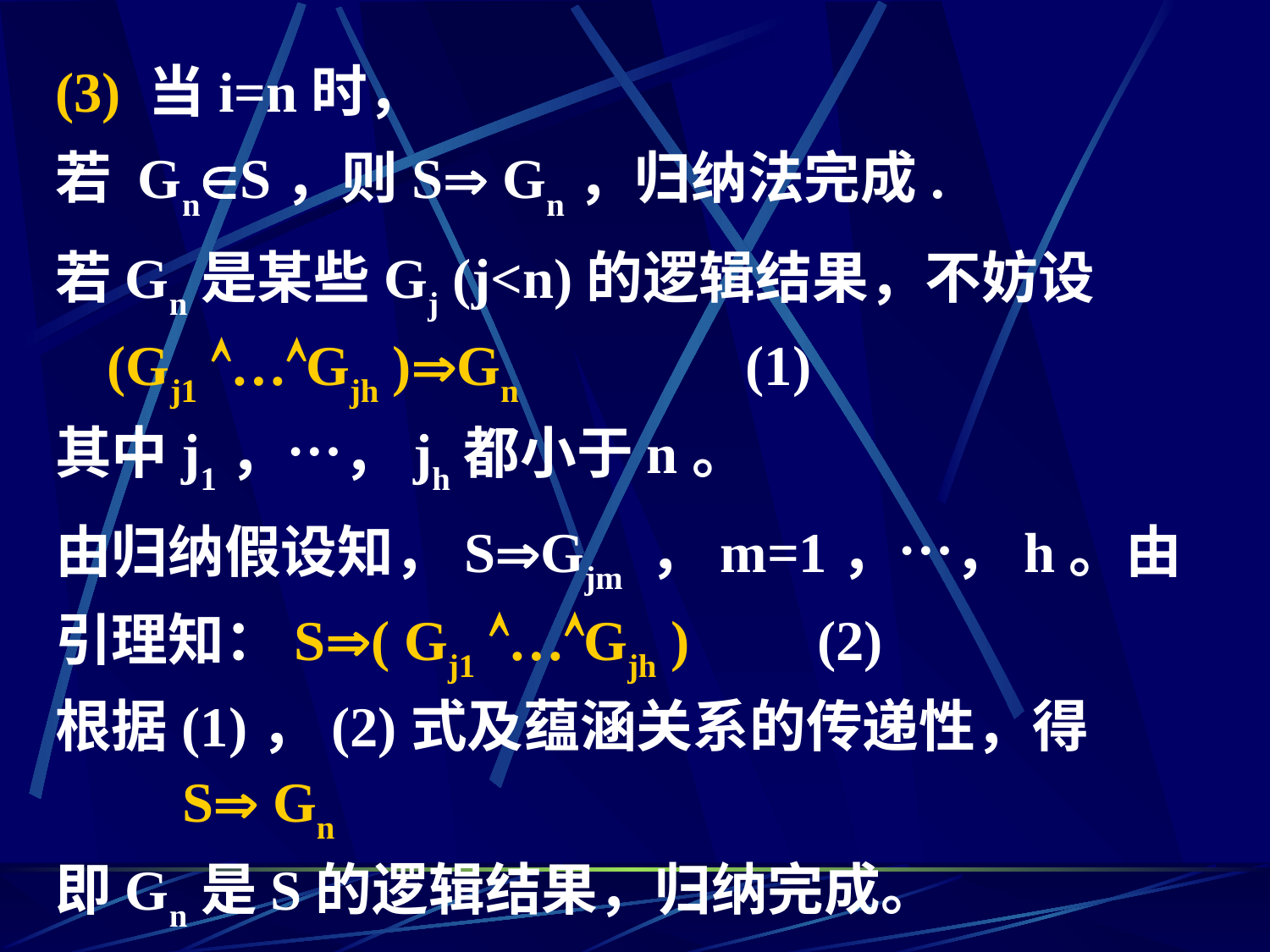

(3) 当i=n时，
若 Gn∈S，则S⇒ Gn，归纳法完成.
若Gn是某些Gj (j<n)的逻辑结果，不妨设
   (Gj1 ∧…∧Gjh )⇒Gn                (1)
其中j1，…，jh都小于n。
由归纳假设知，S⇒Gjm ，m=1，…，h。由引理知：S⇒( Gj1 ∧…∧Gjh )         (2)
根据(1)，(2)式及蕴涵关系的传递性，得
	S⇒ Gn
即Gn是S的逻辑结果，归纳完成。
66